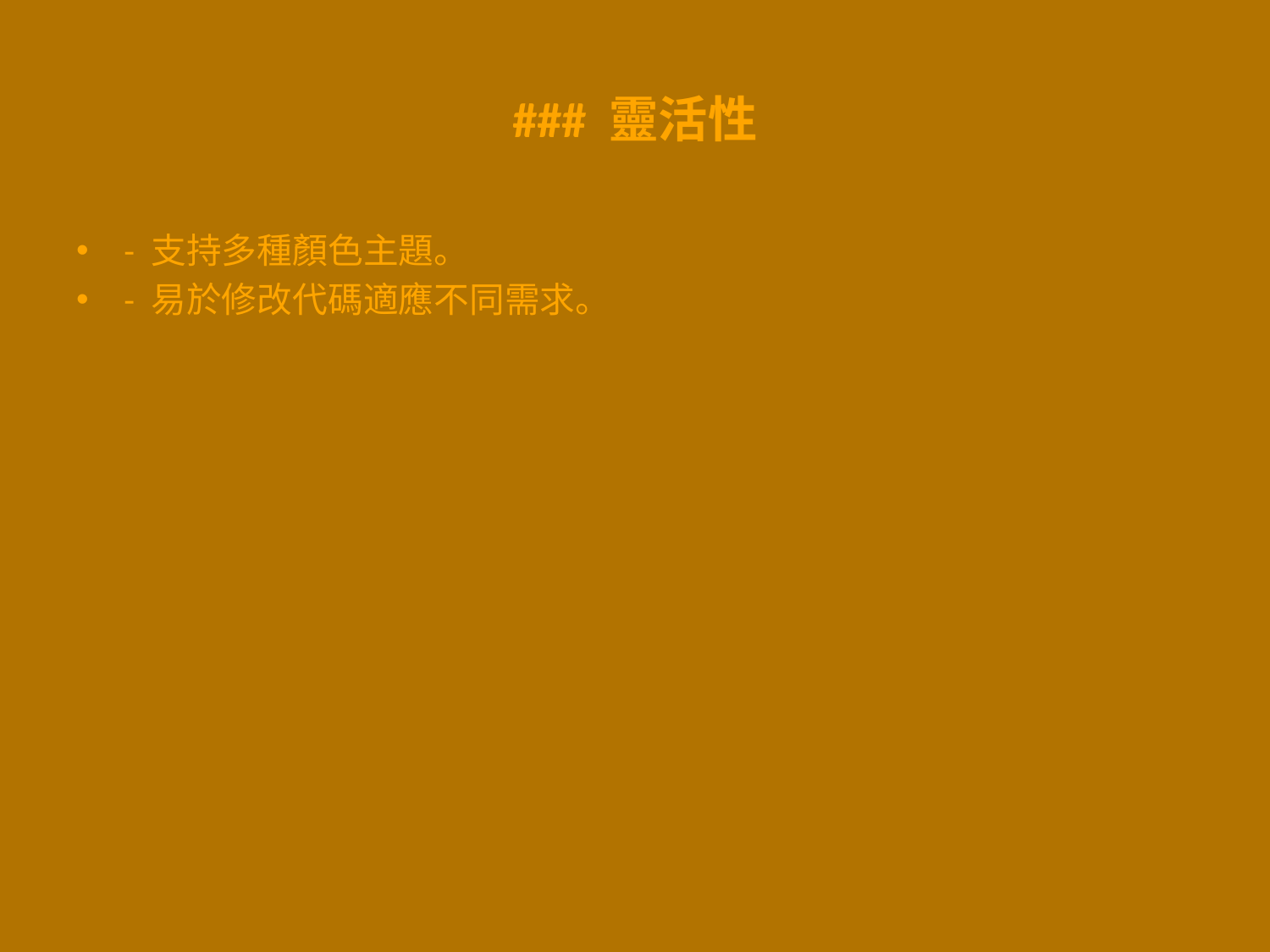

# ### 靈活性
- 支持多種顏色主題。
- 易於修改代碼適應不同需求。